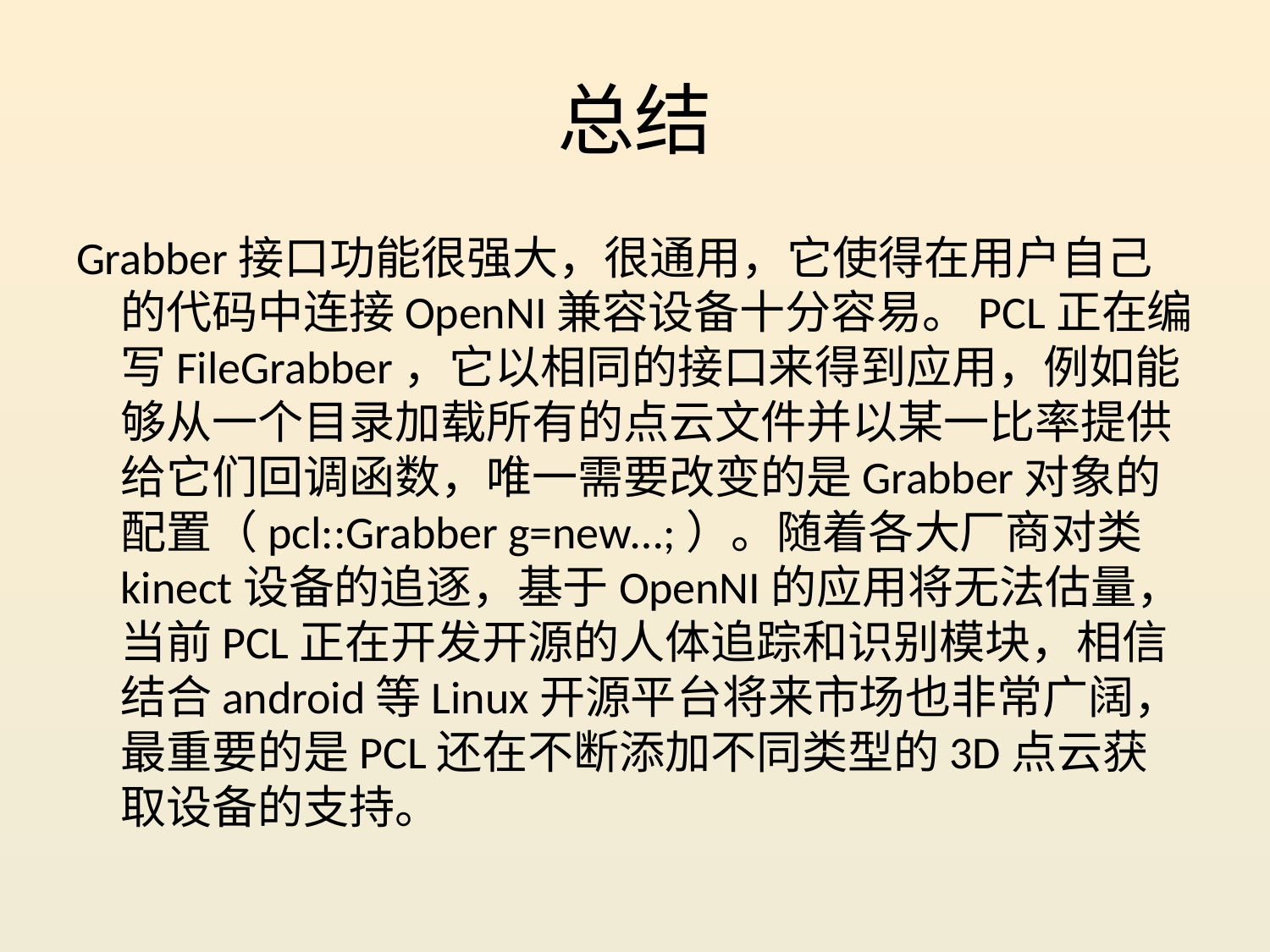

# 总结
Grabber接口功能很强大，很通用，它使得在用户自己的代码中连接OpenNI兼容设备十分容易。PCL正在编写FileGrabber，它以相同的接口来得到应用，例如能够从一个目录加载所有的点云文件并以某一比率提供给它们回调函数，唯一需要改变的是Grabber对象的配置（pcl::Grabber g=new…;）。随着各大厂商对类kinect设备的追逐，基于OpenNI的应用将无法估量，当前PCL正在开发开源的人体追踪和识别模块，相信结合android等Linux开源平台将来市场也非常广阔，最重要的是PCL还在不断添加不同类型的3D点云获取设备的支持。